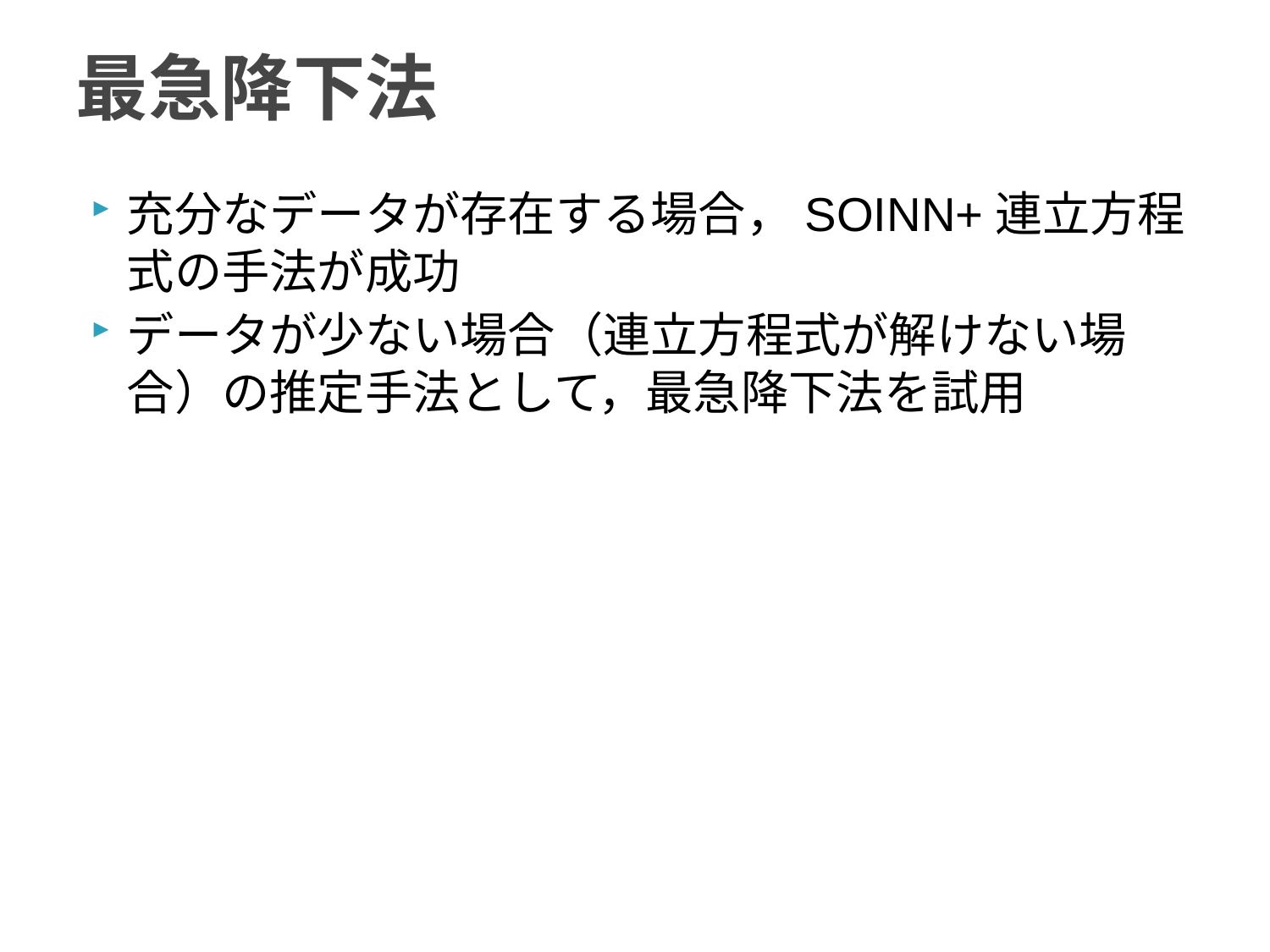

# 最急降下法
充分なデータが存在する場合，SOINN+連立方程式の手法が成功
データが少ない場合（連立方程式が解けない場合）の推定手法として，最急降下法を試用